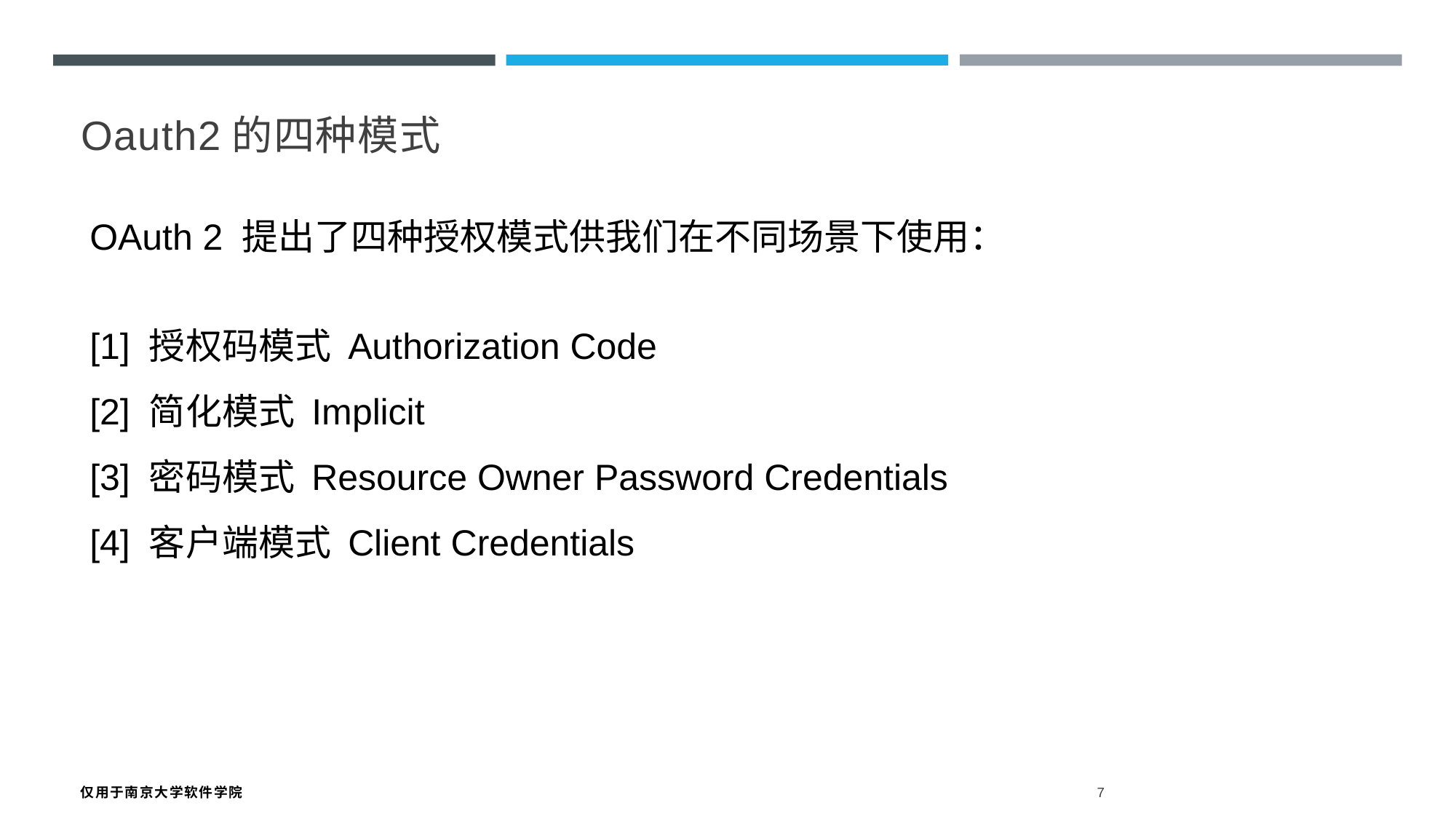

Oauth2的四种模式
OAuth 2 提出了四种授权模式供我们在不同场景下使用：

[1] 授权码模式 Authorization Code
[2] 简化模式 Implicit
[3] 密码模式 Resource Owner Password Credentials
[4] 客户端模式 Client Credentials

仅用于南京大学软件学院                                                                                                                                                                                                                                                                                 7